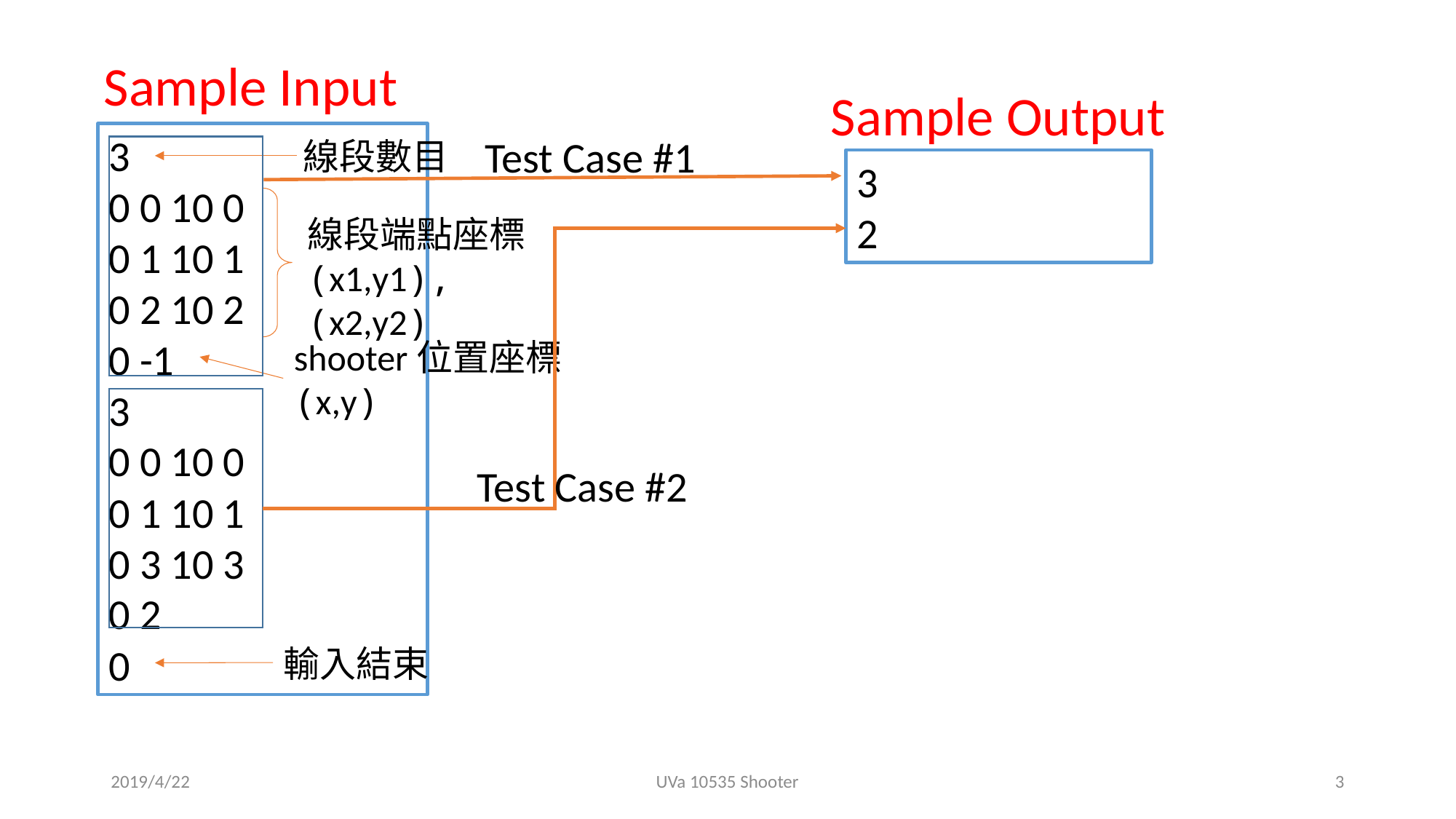

Sample Input
Sample Output
3
0 0 10 0
0 1 10 1
0 2 10 2
0 -1
3
0 0 10 0
0 1 10 1
0 3 10 3
0 2
0
Test Case #1
線段數目

3
2

線段端點座標(x1,y1),(x2,y2)
shooter位置座標(x,y)

Test Case #2
輸入結束
2019/4/22
UVa 10535 Shooter
3